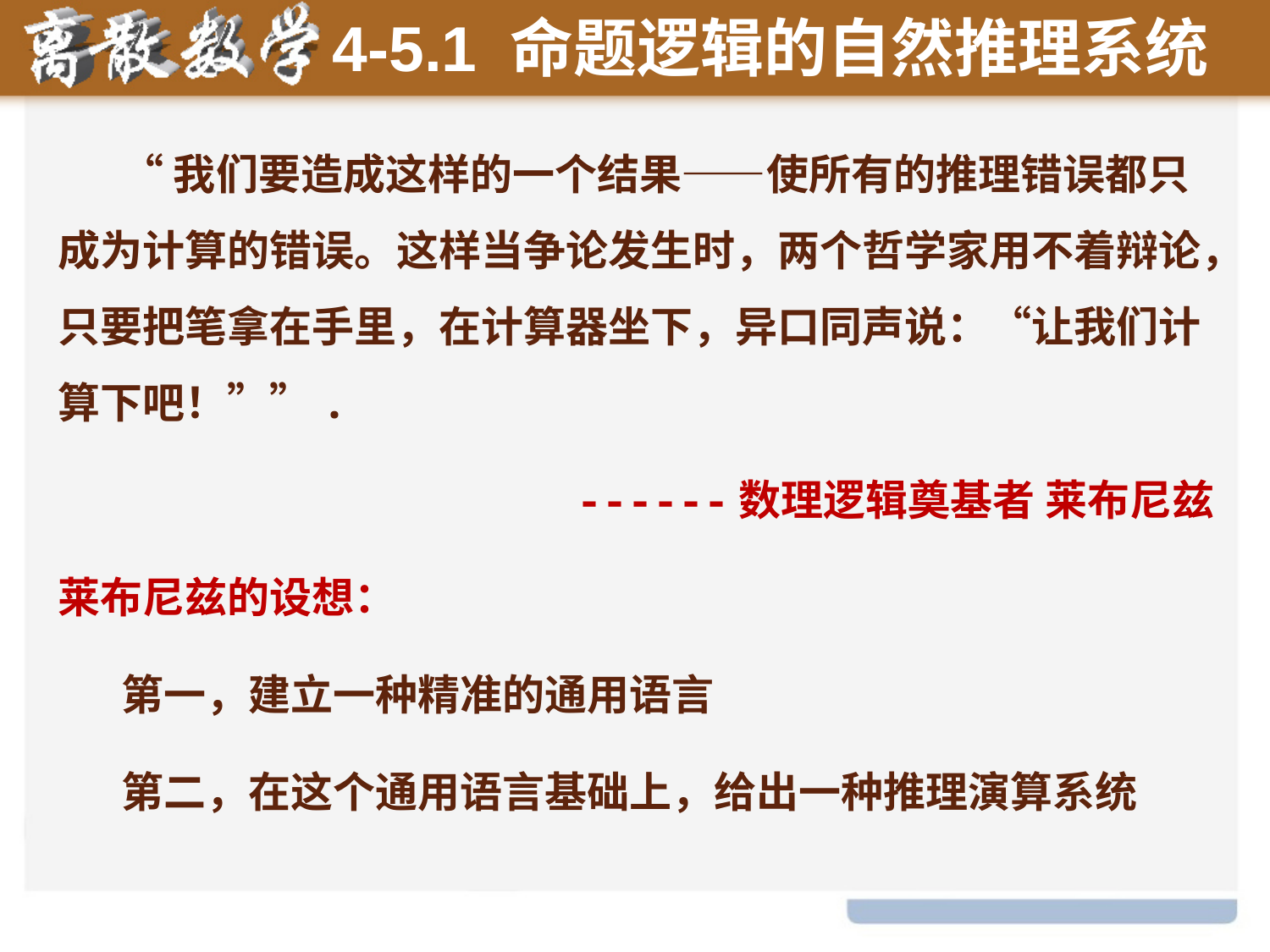

4-5.1 命题逻辑的自然推理系统
“我们要造成这样的一个结果——使所有的推理错误都只成为计算的错误。这样当争论发生时，两个哲学家用不着辩论，只要把笔拿在手里，在计算器坐下，异口同声说：“让我们计算下吧！””.
------数理逻辑奠基者 莱布尼兹
莱布尼兹的设想：
第一，建立一种精准的通用语言
第二，在这个通用语言基础上，给出一种推理演算系统